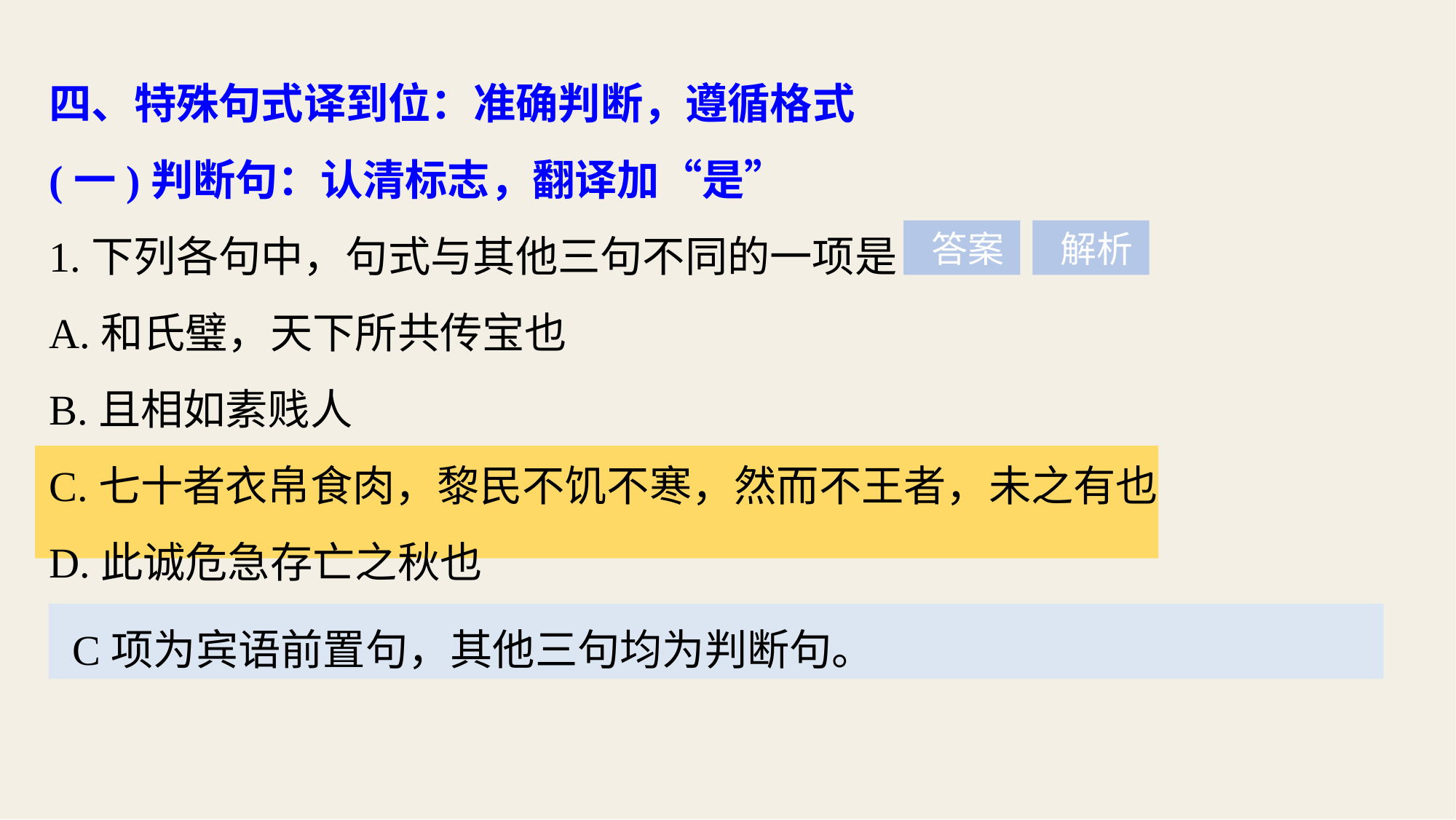

四、特殊句式译到位：准确判断，遵循格式
(一)判断句：认清标志，翻译加“是”
1.下列各句中，句式与其他三句不同的一项是
A.和氏璧，天下所共传宝也
B.且相如素贱人
C.七十者衣帛食肉，黎民不饥不寒，然而不王者，未之有也
D.此诚危急存亡之秋也
 答案
 解析

C项为宾语前置句，其他三句均为判断句。